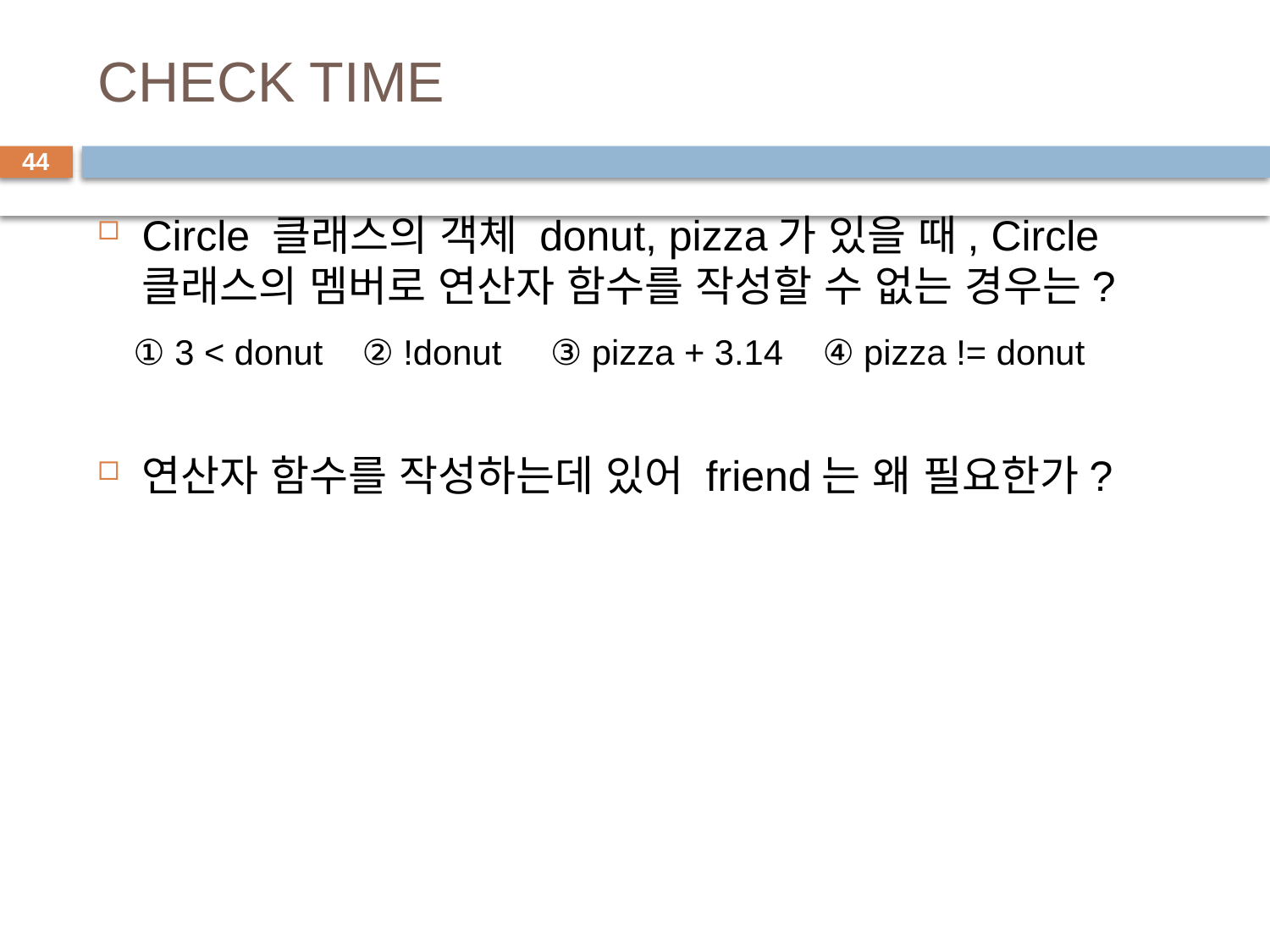

# CHECK TIME
44
Circle 클래스의 객체 donut, pizza가 있을 때, Circle 클래스의 멤버로 연산자 함수를 작성할 수 없는 경우는?
   ① 3 < donut    ② !donut     ③ pizza + 3.14    ④ pizza != donut

연산자 함수를 작성하는데 있어 friend는 왜 필요한가?